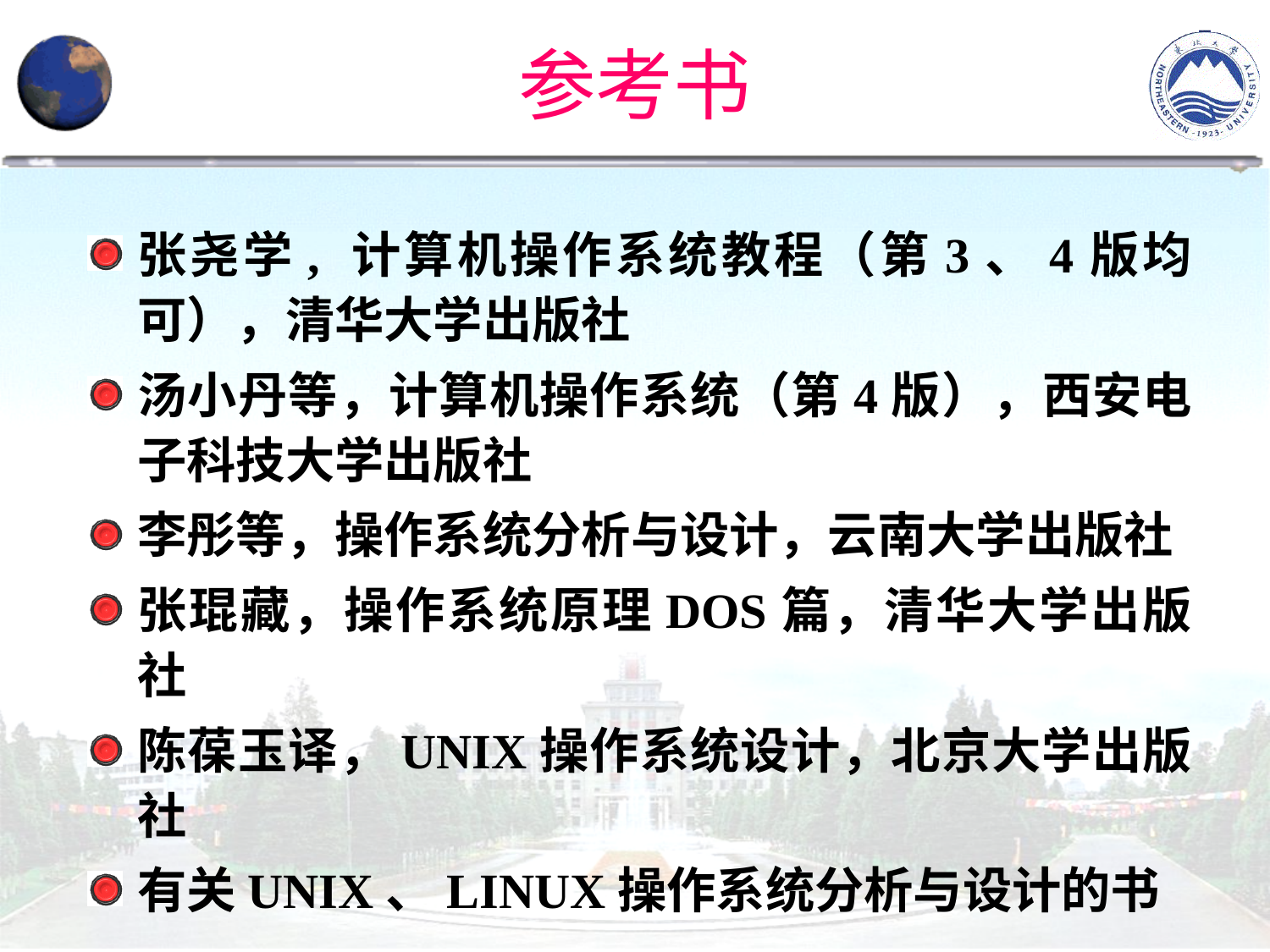

# 参考书
张尧学, 计算机操作系统教程（第3、4版均可），清华大学出版社
汤小丹等，计算机操作系统（第4版），西安电子科技大学出版社
李彤等，操作系统分析与设计，云南大学出版社
张琨藏，操作系统原理DOS篇，清华大学出版社
陈葆玉译，UNIX操作系统设计，北京大学出版社
有关UNIX、LINUX操作系统分析与设计的书